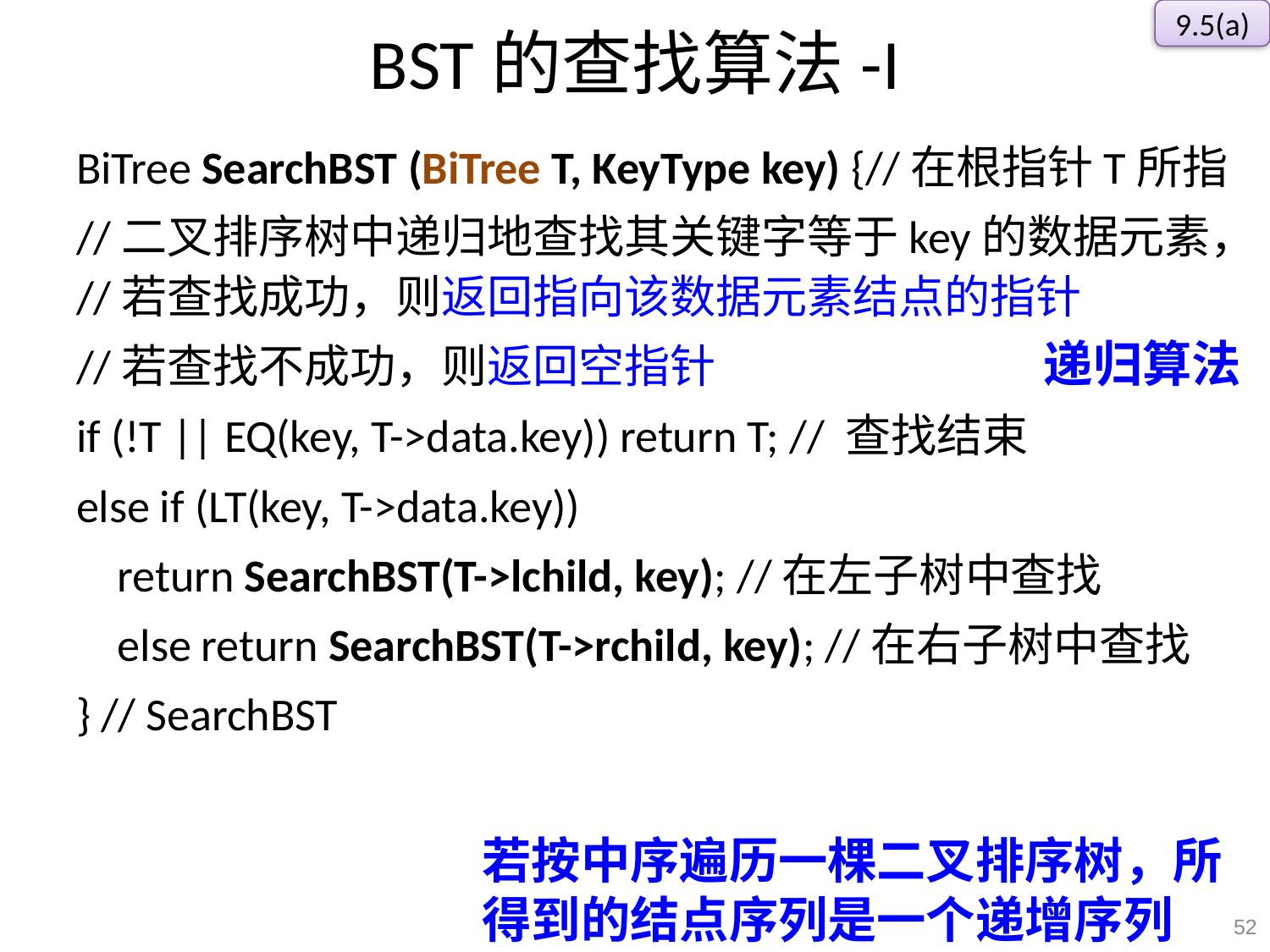

9.5(a)
# BST的查找算法-I
BiTree SearchBST (BiTree T, KeyType key) {//在根指针T所指
//二叉排序树中递归地查找其关键字等于key的数据元素，//若查找成功，则返回指向该数据元素结点的指针
//若查找不成功，则返回空指针
if (!T || EQ(key, T->data.key)) return T; // 查找结束
else if (LT(key, T->data.key))
    return SearchBST(T->lchild, key); //在左子树中查找
    else return SearchBST(T->rchild, key); //在右子树中查找
} // SearchBST
递归算法
若按中序遍历一棵二叉排序树，所得到的结点序列是一个递增序列
52